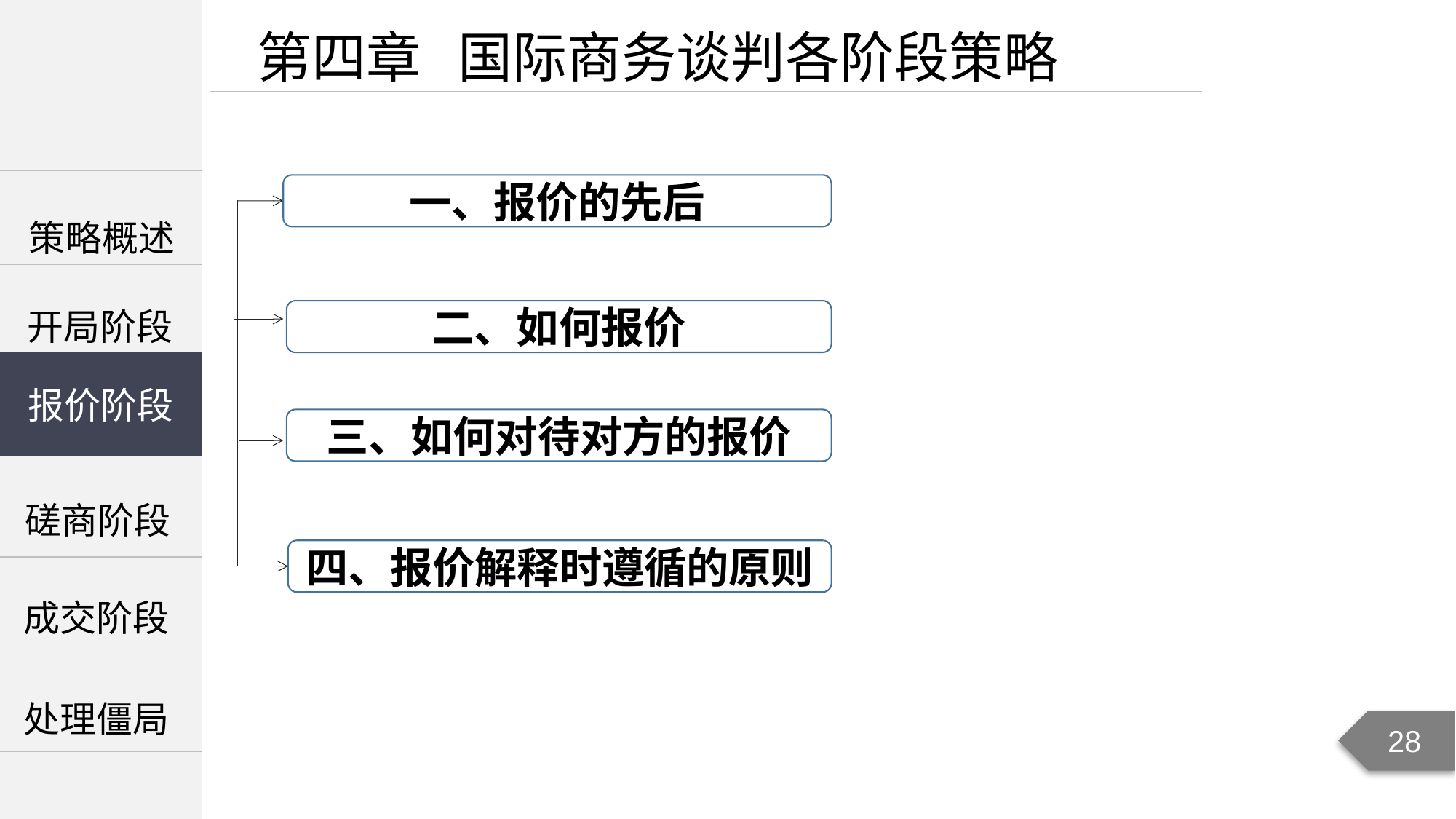

第四章   国际商务谈判各阶段策略
|  |
| --- |
|  |
|  |
一、报价的先后
策略概述

开局阶段
二、如何报价
报价阶段
报价阶段

三、如何对待对方的报价
磋商阶段

四、报价解释时遵循的原则
成交阶段

处理僵局
28